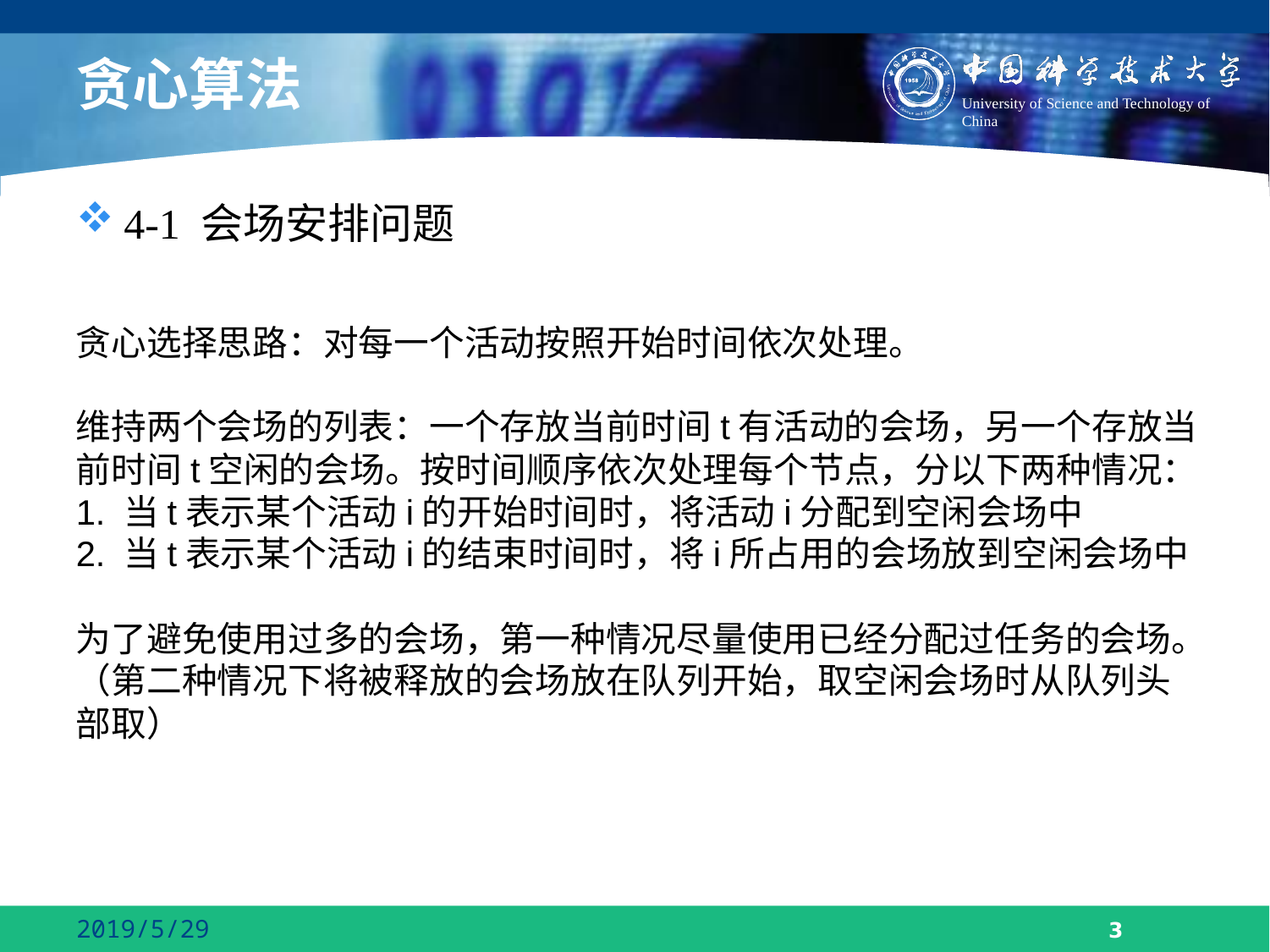

# 贪心算法
4-1 会场安排问题
贪心选择思路：对每一个活动按照开始时间依次处理。

维持两个会场的列表：一个存放当前时间t有活动的会场，另一个存放当前时间t空闲的会场。按时间顺序依次处理每个节点，分以下两种情况：
当t表示某个活动i的开始时间时，将活动i分配到空闲会场中
当t表示某个活动i的结束时间时，将i所占用的会场放到空闲会场中

为了避免使用过多的会场，第一种情况尽量使用已经分配过任务的会场。（第二种情况下将被释放的会场放在队列开始，取空闲会场时从队列头部取）
2019/5/29